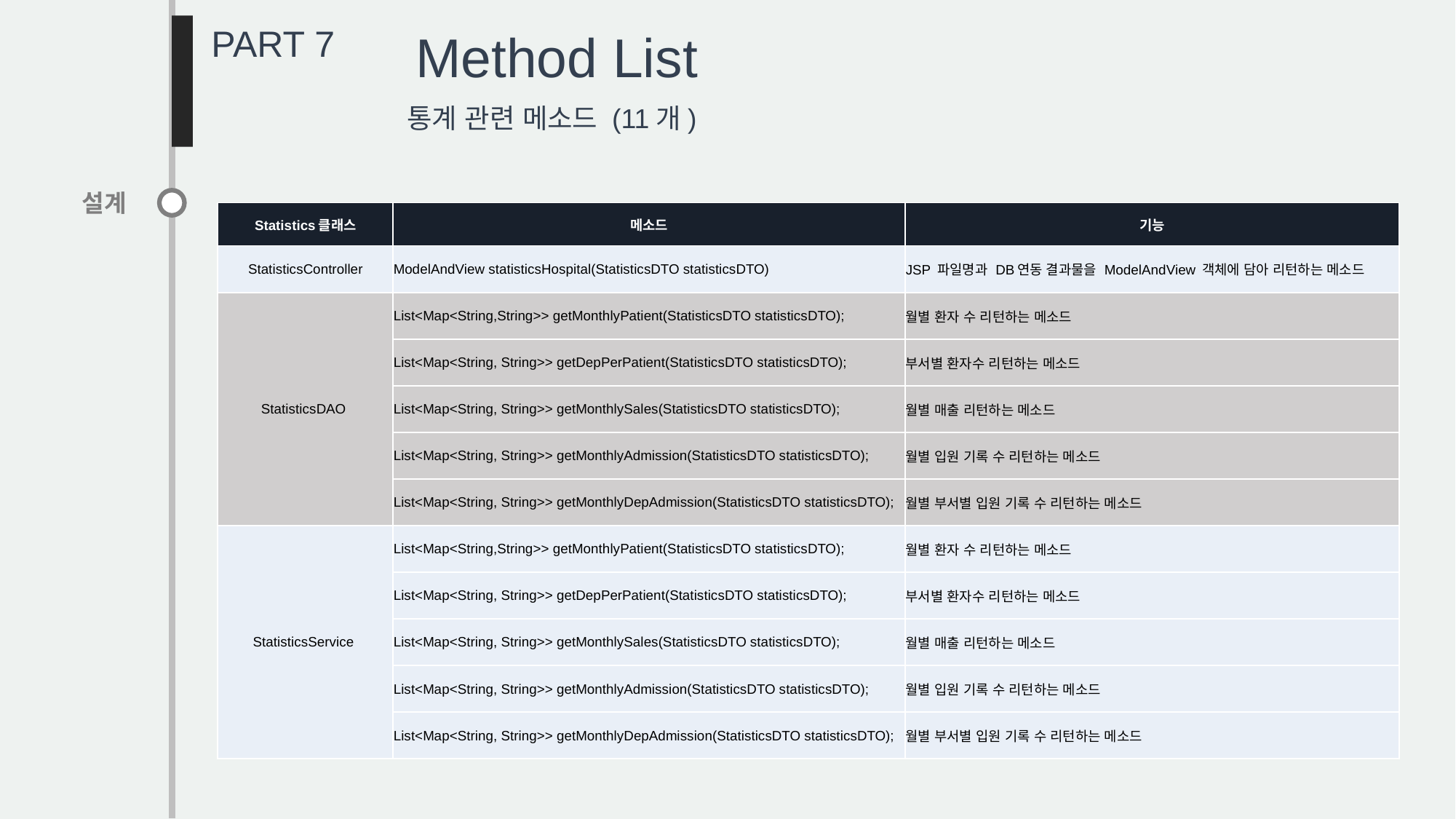

PART 7
Method List

통계 관련 메소드 (11개)

설계

| Statistics클래스 | 메소드 | 기능 |
| --- | --- | --- |
| StatisticsController | ModelAndView statisticsHospital(StatisticsDTO statisticsDTO) | JSP 파일명과 DB연동 결과물을 ModelAndView 객체에 담아 리턴하는 메소드 |
| StatisticsDAO | List<Map<String,String>> getMonthlyPatient(StatisticsDTO statisticsDTO); | 월별 환자 수 리턴하는 메소드 |
|  | List<Map<String, String>> getDepPerPatient(StatisticsDTO statisticsDTO); | 부서별 환자수 리턴하는 메소드 |
|  | List<Map<String, String>> getMonthlySales(StatisticsDTO statisticsDTO); | 월별 매출 리턴하는 메소드 |
|  | List<Map<String, String>> getMonthlyAdmission(StatisticsDTO statisticsDTO); | 월별 입원 기록 수 리턴하는 메소드 |
|  | List<Map<String, String>> getMonthlyDepAdmission(StatisticsDTO statisticsDTO); | 월별 부서별 입원 기록 수 리턴하는 메소드 |
| StatisticsService | List<Map<String,String>> getMonthlyPatient(StatisticsDTO statisticsDTO); | 월별 환자 수 리턴하는 메소드 |
|  | List<Map<String, String>> getDepPerPatient(StatisticsDTO statisticsDTO); | 부서별 환자수 리턴하는 메소드 |
|  | List<Map<String, String>> getMonthlySales(StatisticsDTO statisticsDTO); | 월별 매출 리턴하는 메소드 |
|  | List<Map<String, String>> getMonthlyAdmission(StatisticsDTO statisticsDTO); | 월별 입원 기록 수 리턴하는 메소드 |
|  | List<Map<String, String>> getMonthlyDepAdmission(StatisticsDTO statisticsDTO); | 월별 부서별 입원 기록 수 리턴하는 메소드 |